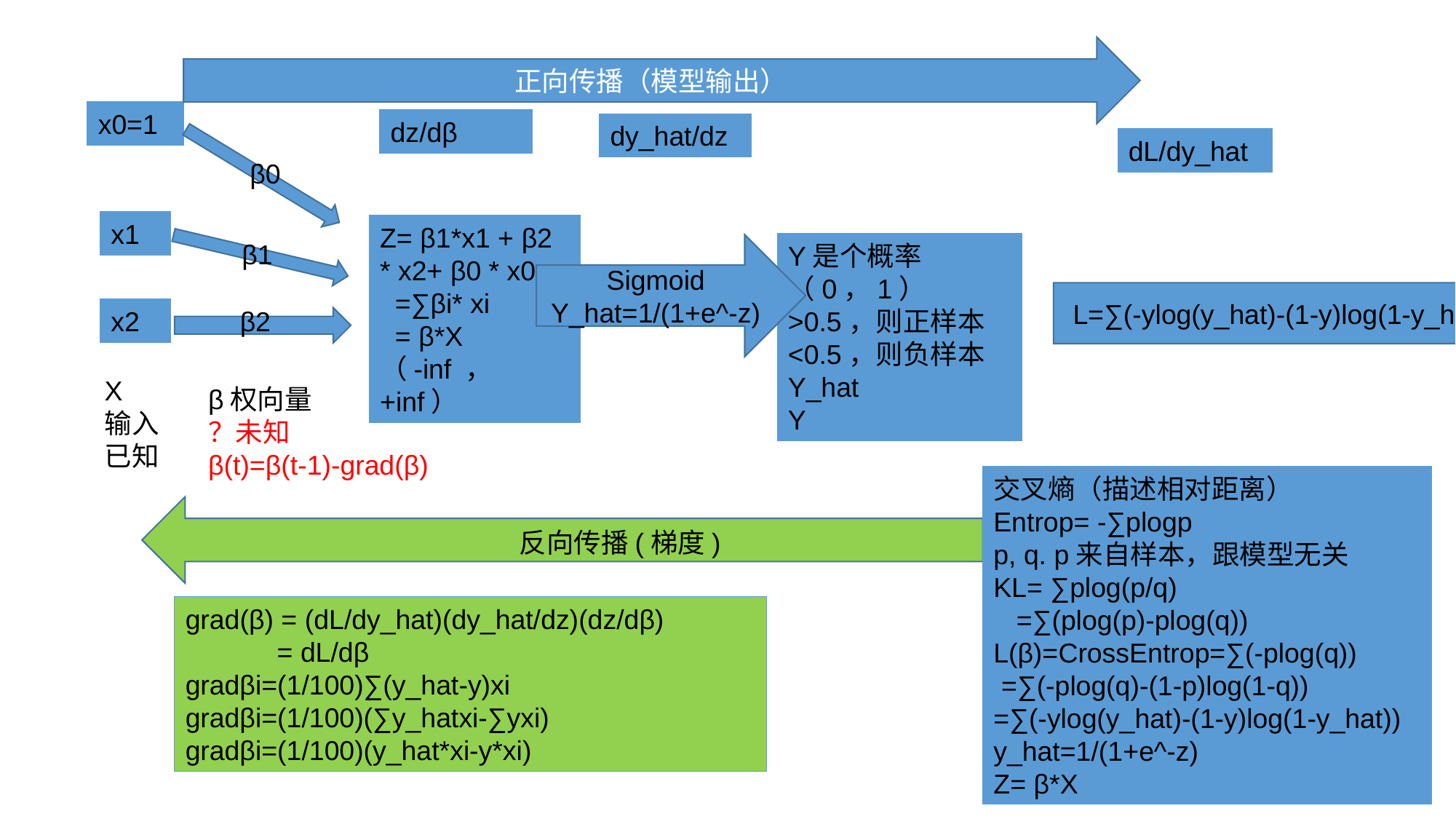

正向传播（模型输出）
x0=1
dz/dβ
dy_hat/dz
dL/dy_hat
β0

x1
Z= β1*x1 + β2 * x2+ β0 * x0
  =∑βi* xi
  = β*X
（-inf ，+inf）
β1
Y是个概率
（0，1）
>0.5，则正样本
<0.5，则负样本
Y_hat
Y
Sigmoid
Y_hat=1/(1+e^-z)

 L=∑(-ylog(y_hat)-(1-y)log(1-y_hat))
x2
β2

X
输入
已知
β权向量
？未知
β(t)=β(t-1)-grad(β)

交叉熵（描述相对距离）
Entrop= -∑plogp
p, q. p来自样本，跟模型无关
KL= ∑plog(p/q)
   =∑(plog(p)-plog(q))
L(β)=CrossEntrop=∑(-plog(q))
 =∑(-plog(q)-(1-p)log(1-q))
=∑(-ylog(y_hat)-(1-y)log(1-y_hat))
y_hat=1/(1+e^-z)
Z= β*X

反向传播(梯度)
grad(β) = (dL/dy_hat)(dy_hat/dz)(dz/dβ)
            = dL/dβ
gradβi=(1/100)∑(y_hat-y)xi
gradβi=(1/100)(∑y_hatxi-∑yxi)
gradβi=(1/100)(y_hat*xi-y*xi)